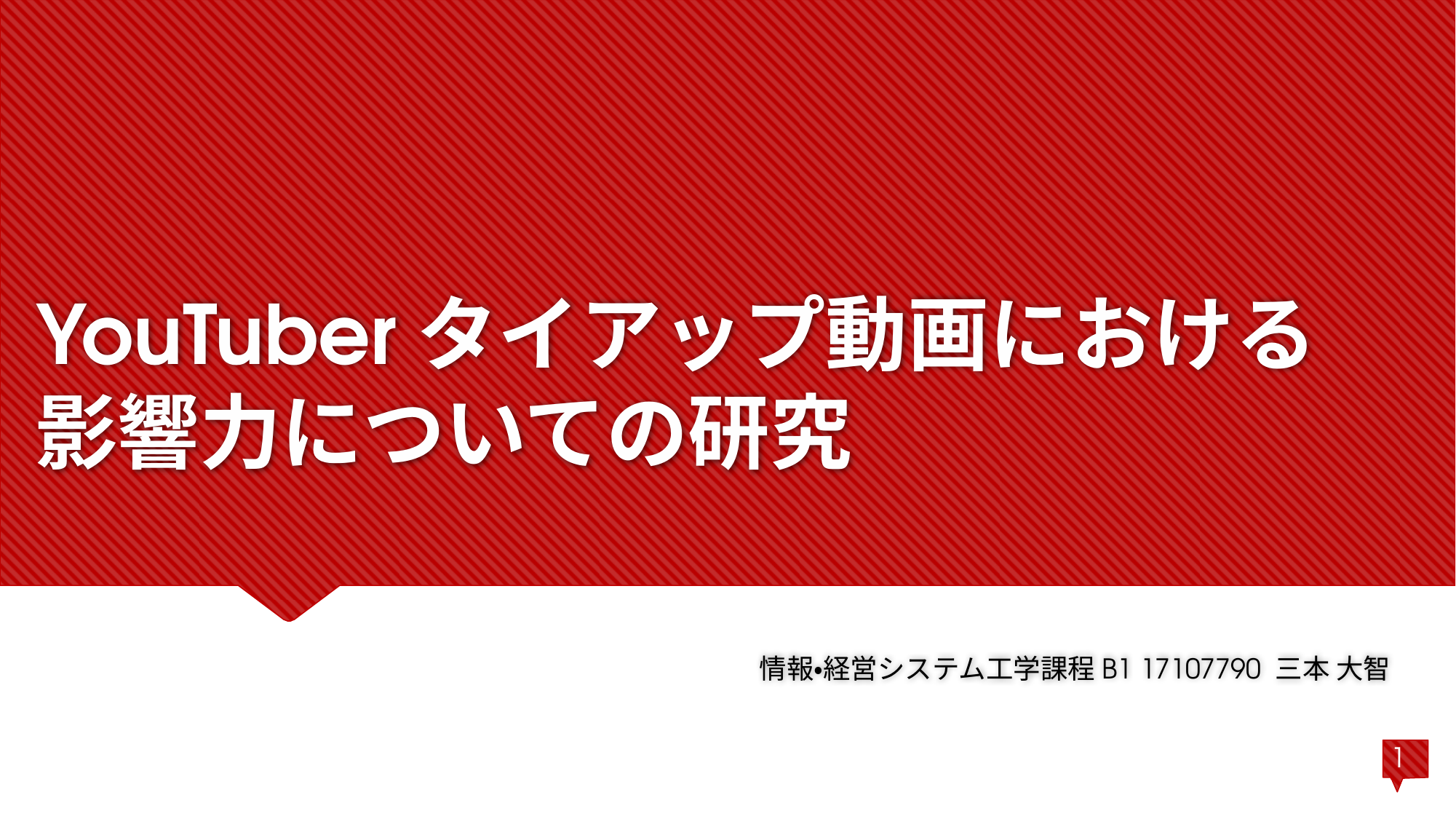

# YouTuberタイアップ動画における 影響力についての研究
情報・経営システム工学課程B1 17107790 三本 大智